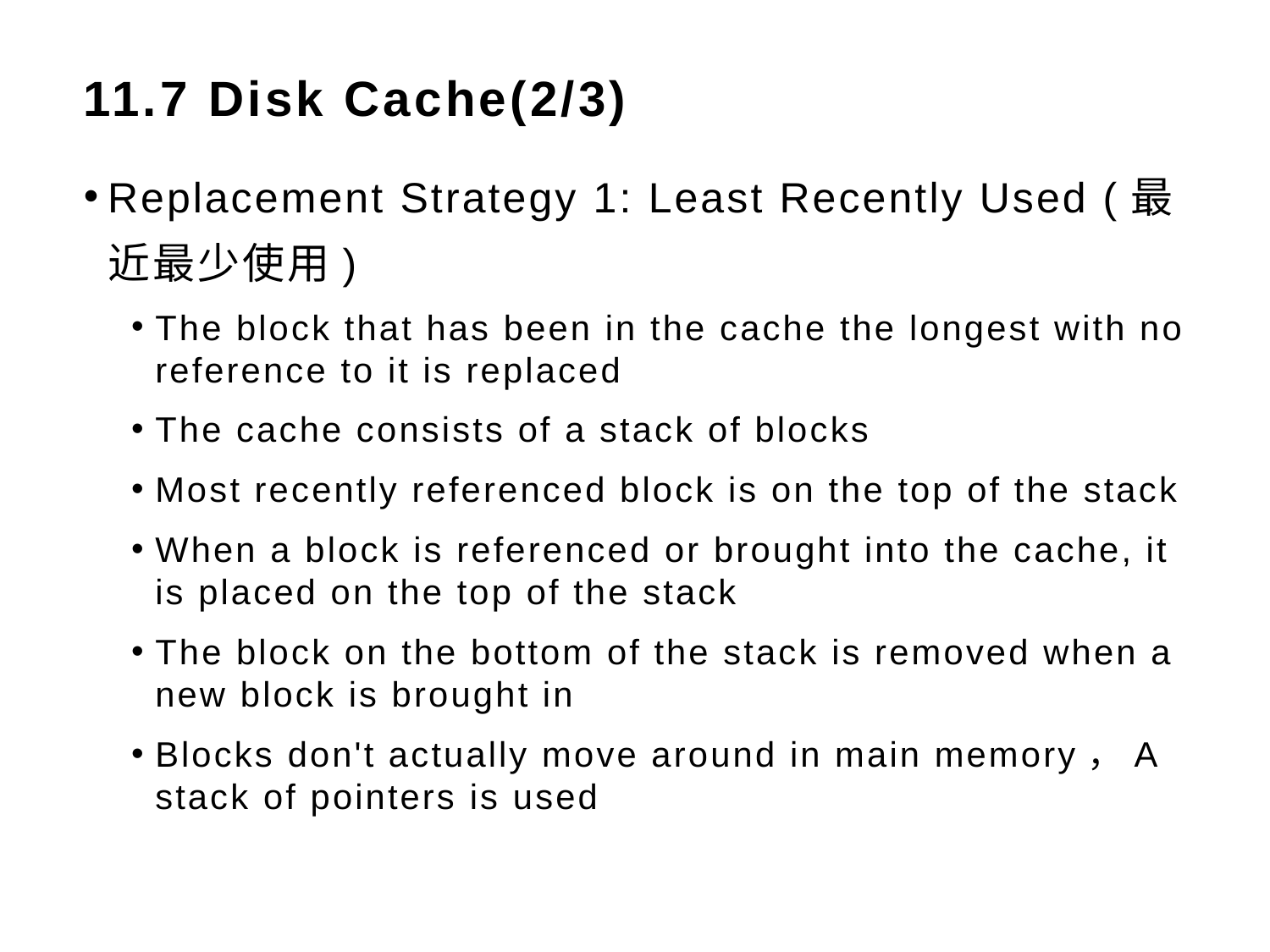

# 11.7 Disk Cache(2/3)
Replacement Strategy 1: Least Recently Used (最近最少使用)
The block that has been in the cache the longest with no reference to it is replaced
The cache consists of a stack of blocks
Most recently referenced block is on the top of the stack
When a block is referenced or brought into the cache, it is placed on the top of the stack
The block on the bottom of the stack is removed when a new block is brought in
Blocks don't actually move around in main memory，A stack of pointers is used

69